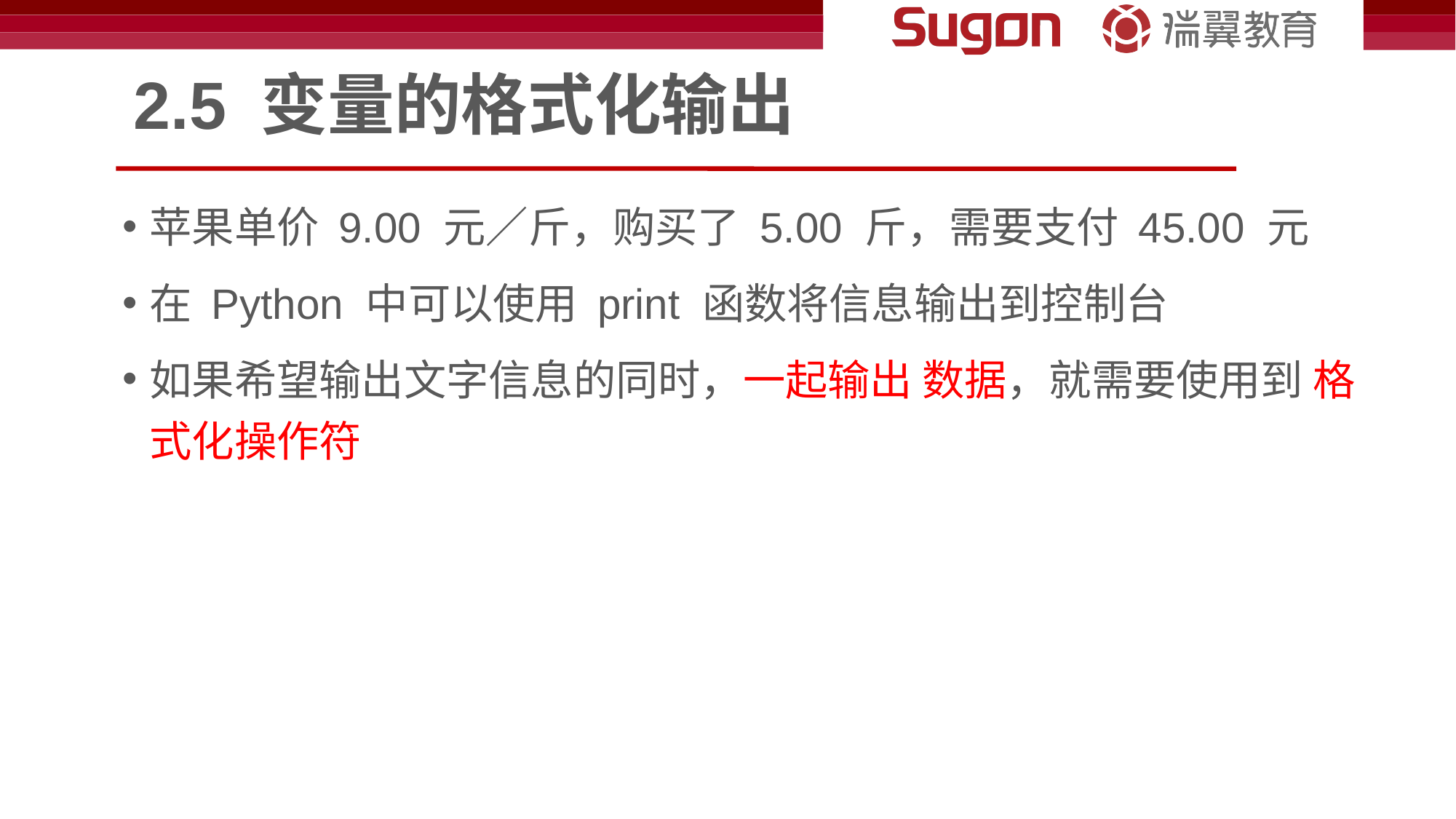

# 2.5 变量的格式化输出
苹果单价 9.00 元／斤，购买了 5.00 斤，需要支付 45.00 元
在 Python 中可以使用 print 函数将信息输出到控制台
如果希望输出文字信息的同时，一起输出 数据，就需要使用到 格式化操作符